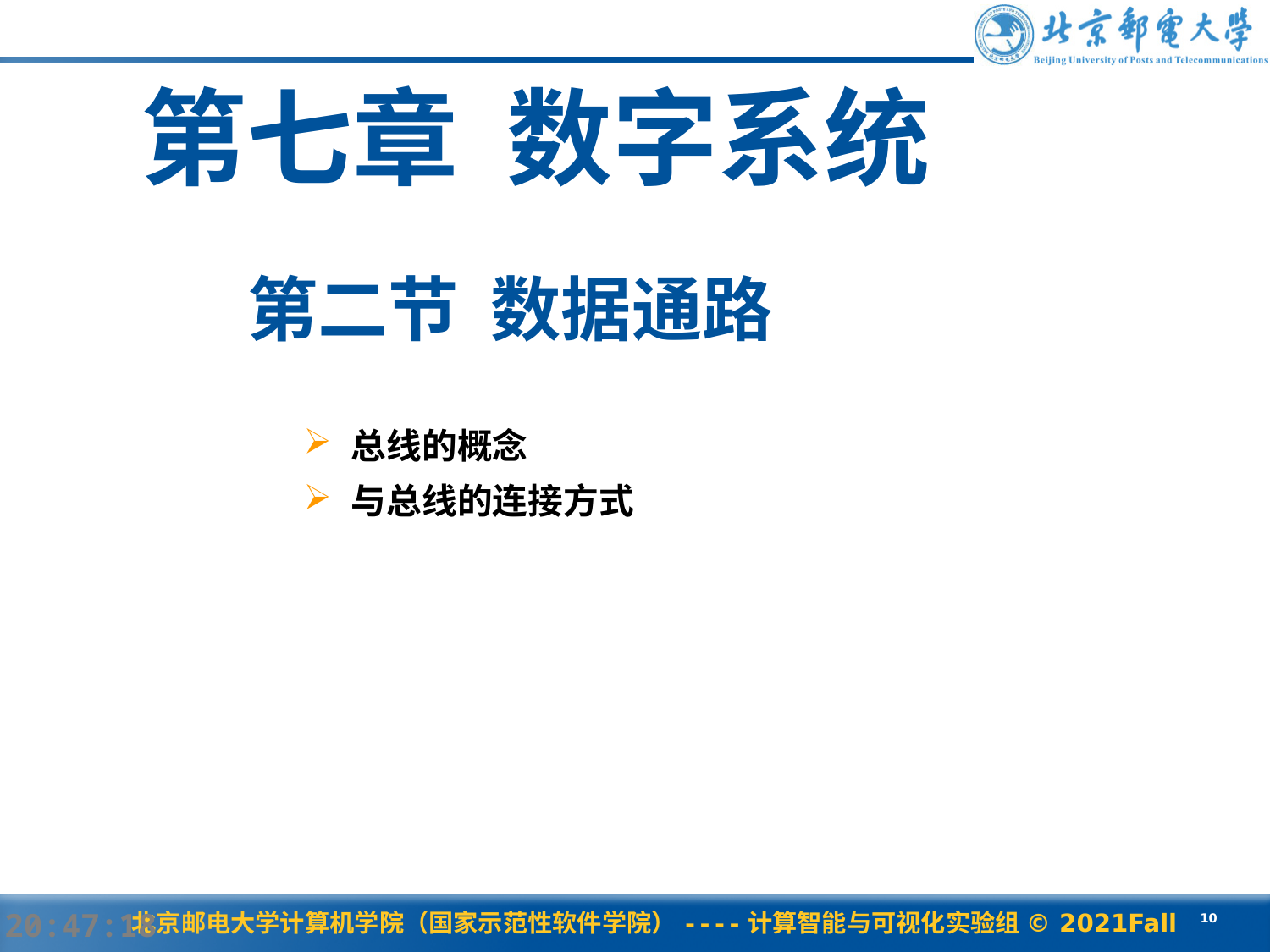

第七章  数字系统
# 第二节  数据通路
总线的概念
与总线的连接方式